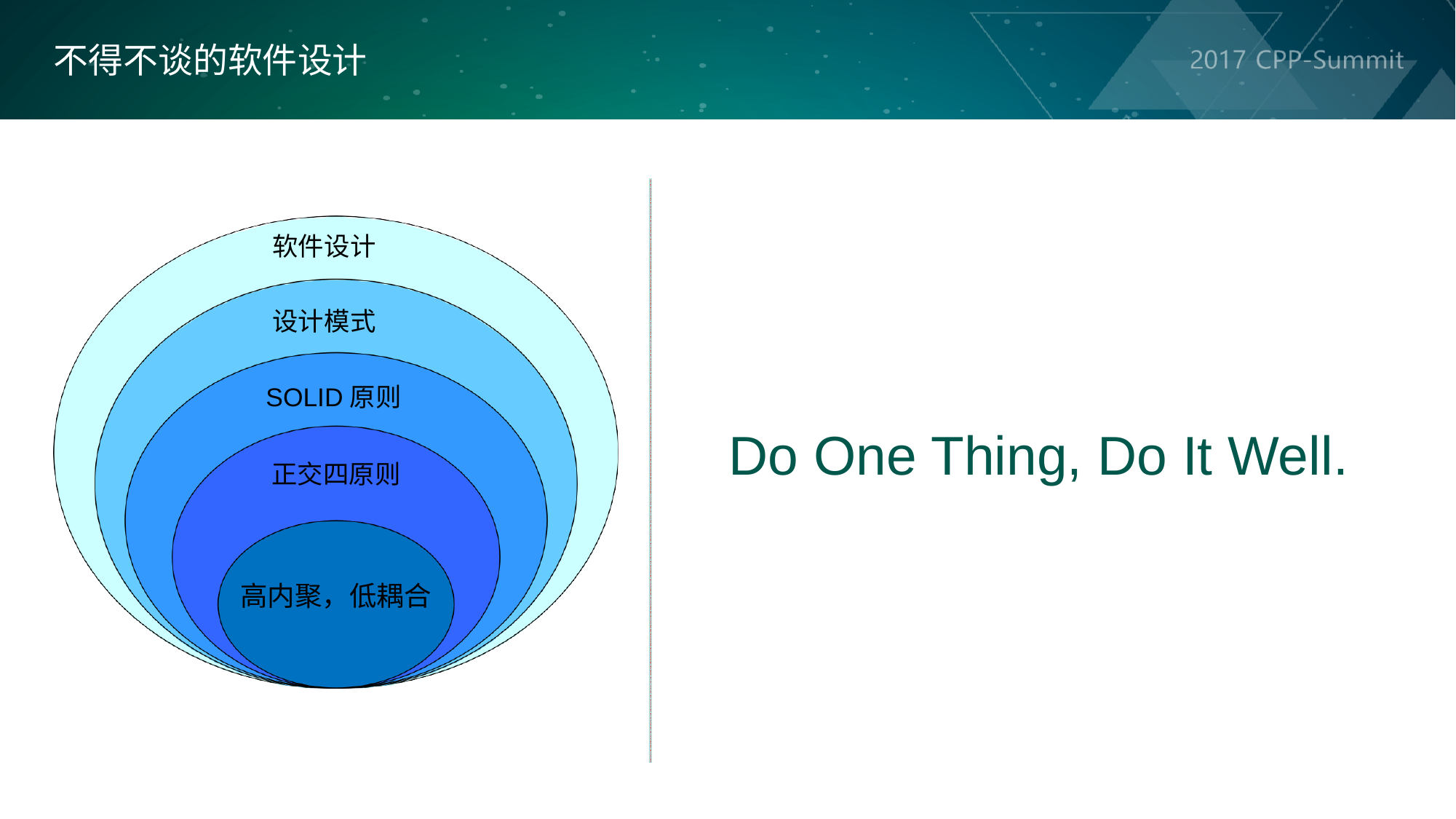

不得不谈的软件设计

软件设计

设计模式

SOLID原则
Do One Thing, Do It Well.
正交四原则
高内聚，低耦合